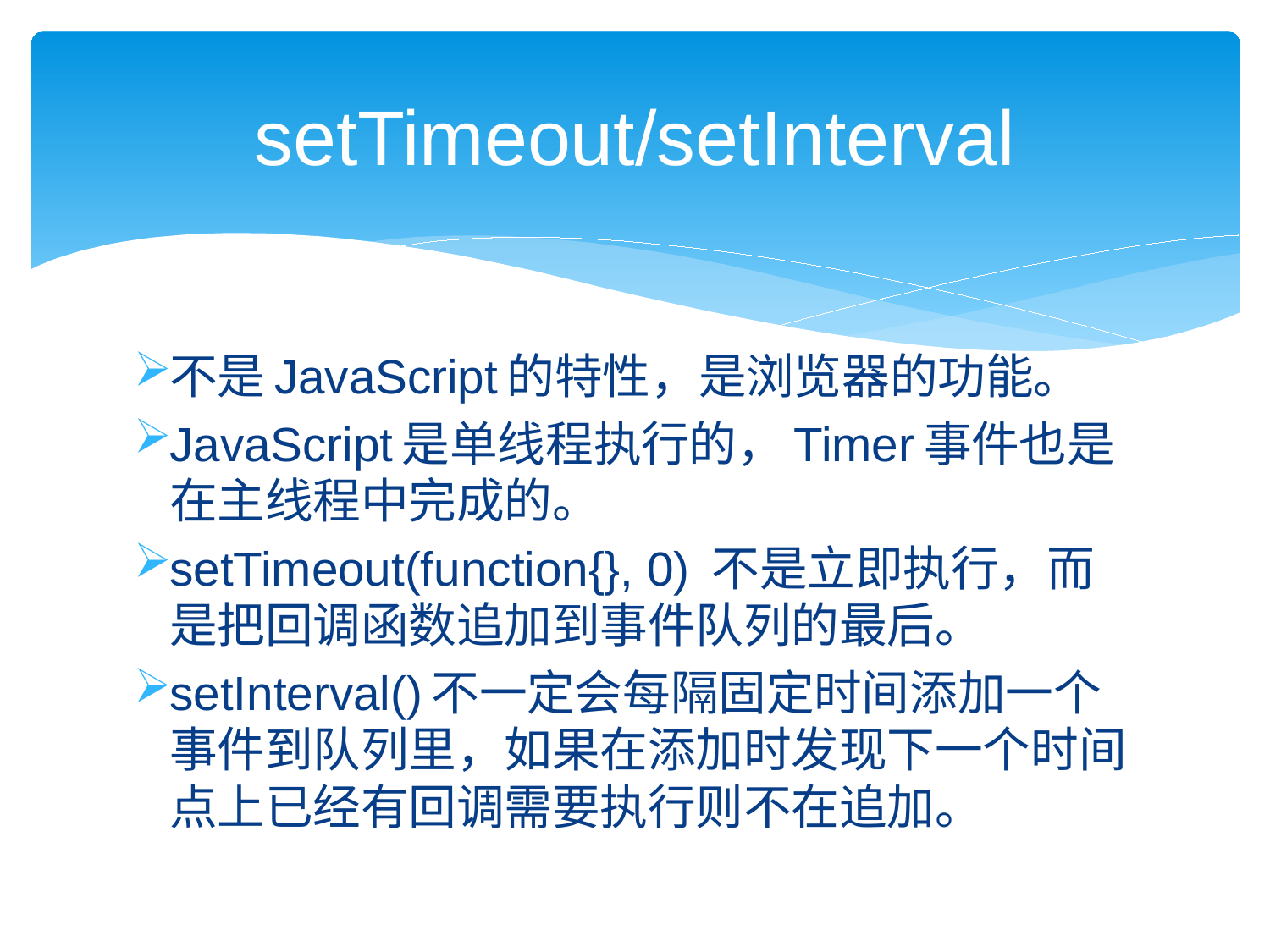

# setTimeout/setInterval
不是JavaScript的特性，是浏览器的功能。
JavaScript是单线程执行的，Timer事件也是在主线程中完成的。
setTimeout(function{}, 0) 不是立即执行，而是把回调函数追加到事件队列的最后。
setInterval()不一定会每隔固定时间添加一个事件到队列里，如果在添加时发现下一个时间点上已经有回调需要执行则不在追加。